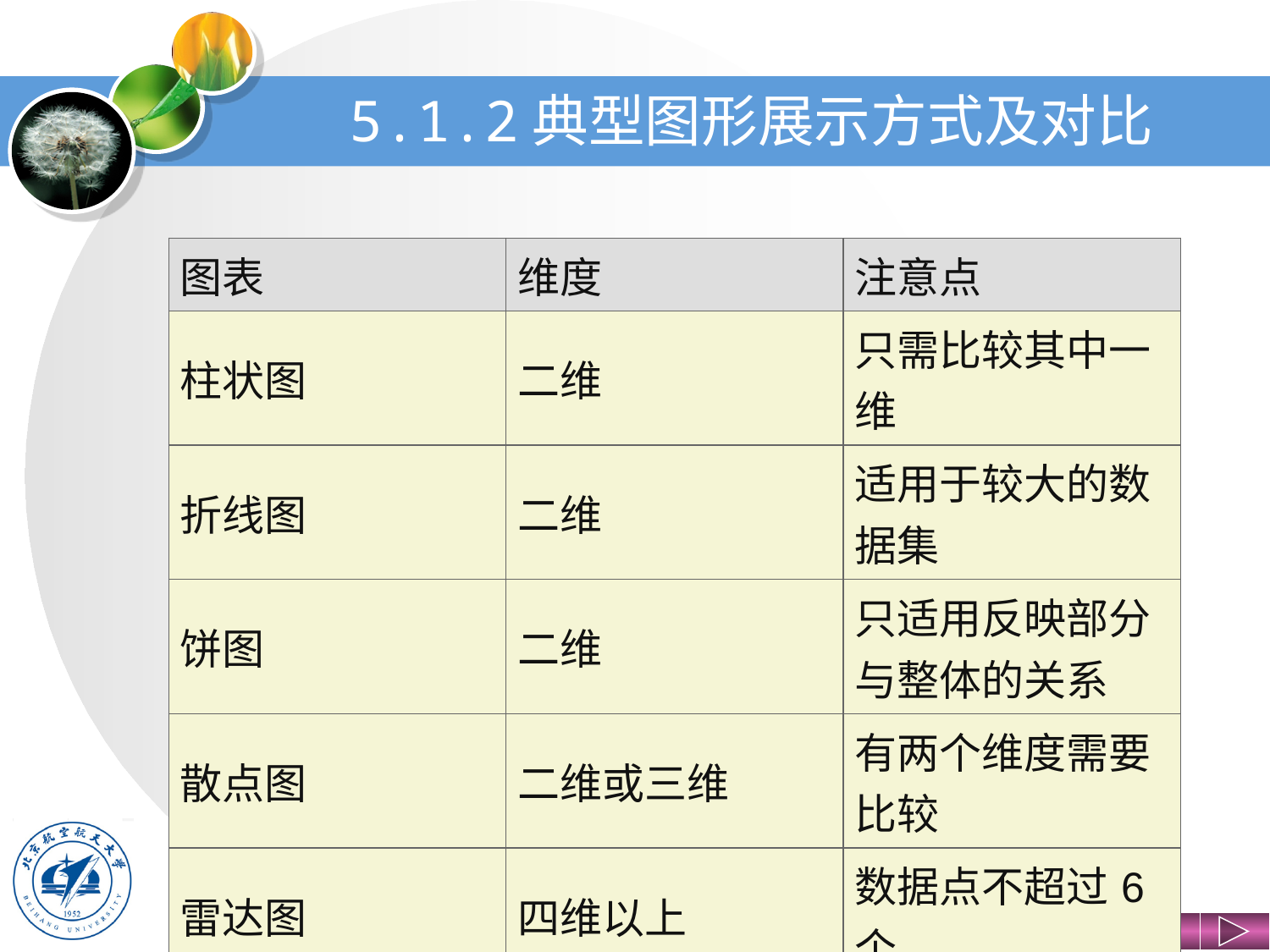

# 5.1.2典型图形展示方式及对比
| 图表 | 维度 | 注意点 |
| --- | --- | --- |
| 柱状图 | 二维 | 只需比较其中一维 |
| 折线图 | 二维 | 适用于较大的数据集 |
| 饼图 | 二维 | 只适用反映部分与整体的关系 |
| 散点图 | 二维或三维 | 有两个维度需要比较 |
| 雷达图 | 四维以上 | 数据点不超过6个 |
16